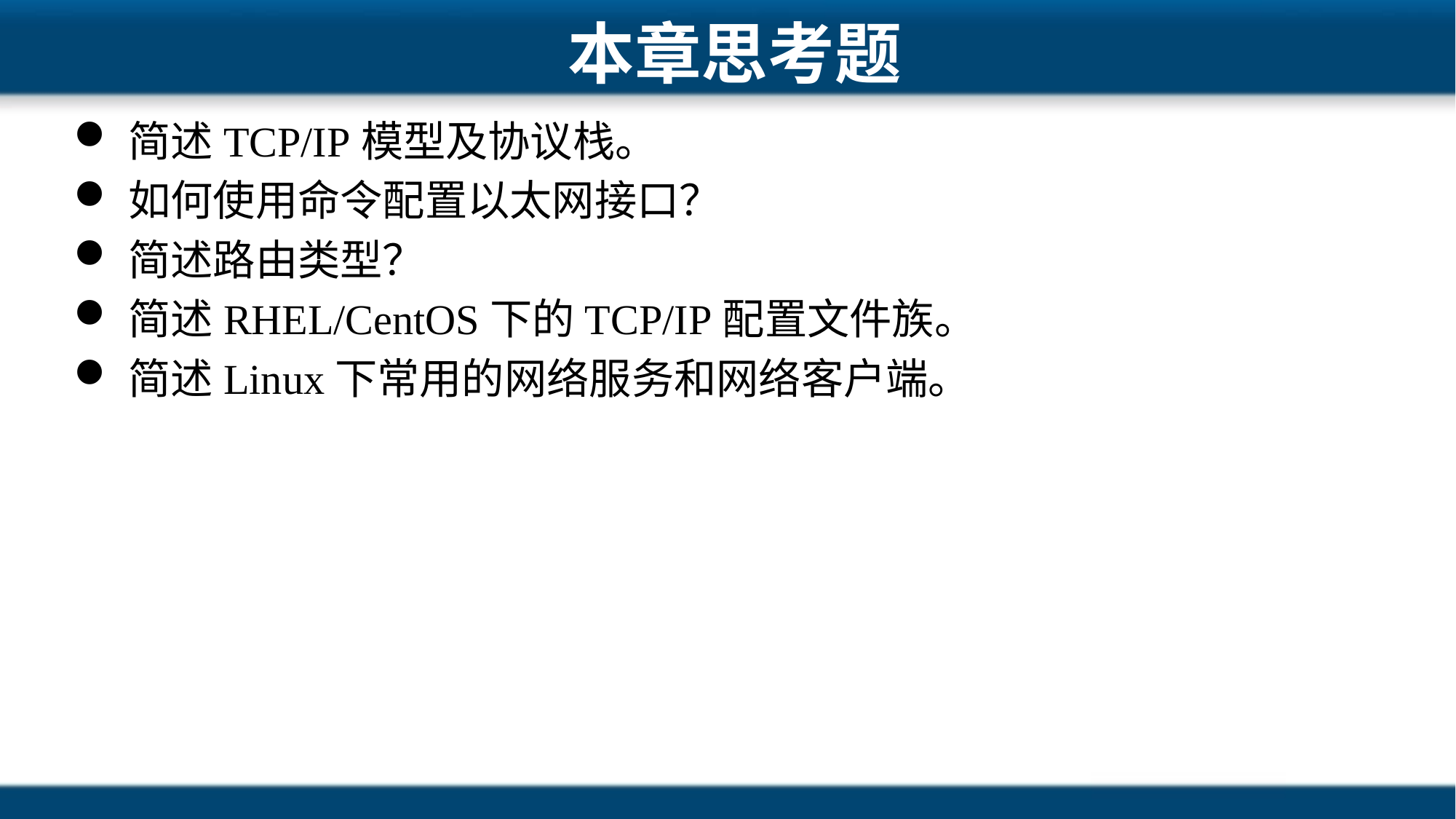

# 本章思考题
简述TCP/IP模型及协议栈。
如何使用命令配置以太网接口？
简述路由类型？
简述RHEL/CentOS下的TCP/IP配置文件族。
简述Linux下常用的网络服务和网络客户端。